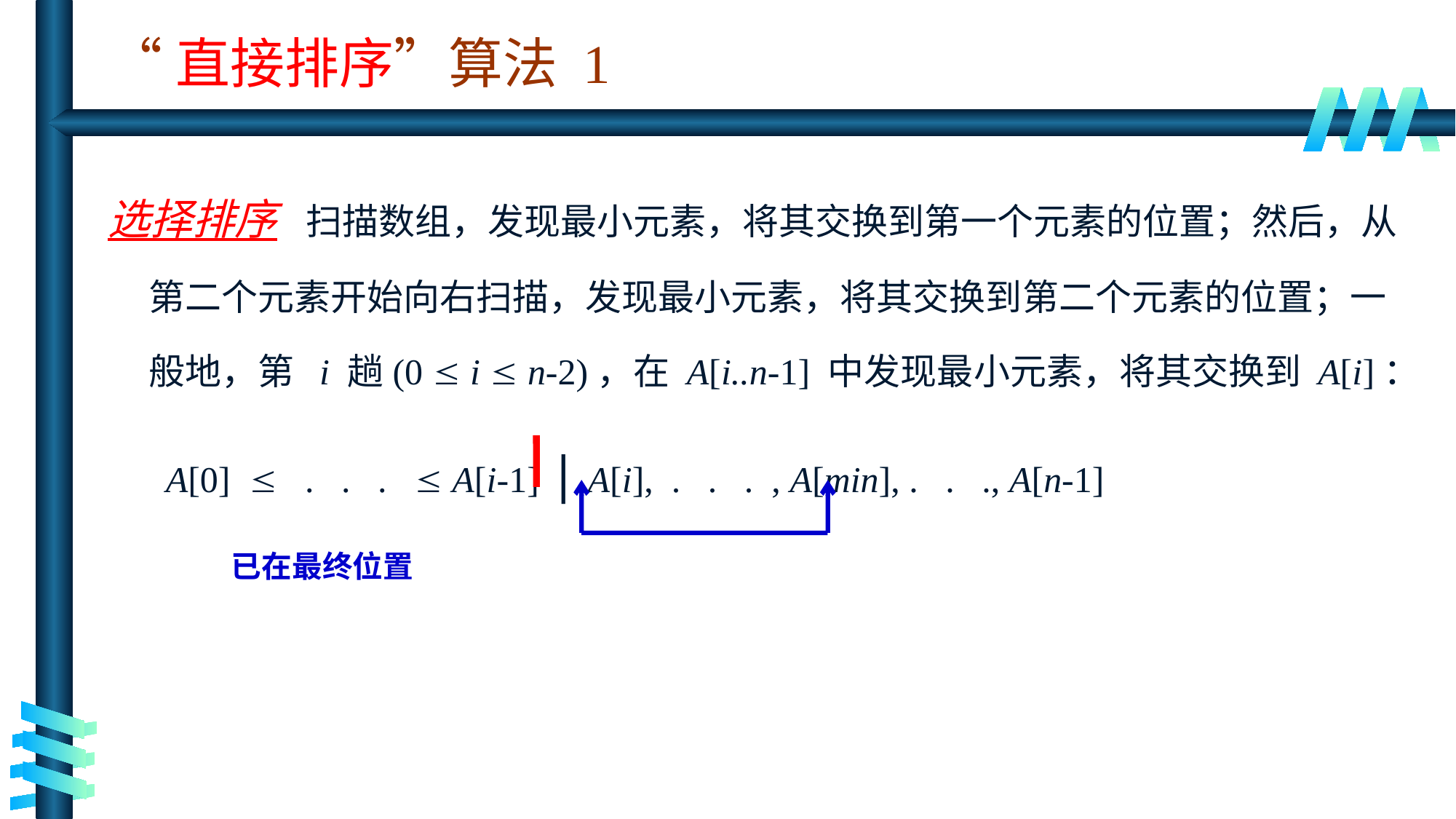

选择排序   扫描数组，发现最小元素，将其交换到第一个元素的位置；然后，从第二个元素开始向右扫描，发现最小元素，将其交换到第二个元素的位置；一般地，第  i 趟(0 ≤ i ≤ n-2)，在 A[i..n-1] 中发现最小元素，将其交换到 A[i]：
 A[0]  ≤   .   .   .   ≤ A[i-1]  |  A[i],  .   .   .  , A[min], .   .   ., A[n-1]
              已在最终位置
# “直接排序”算法 1